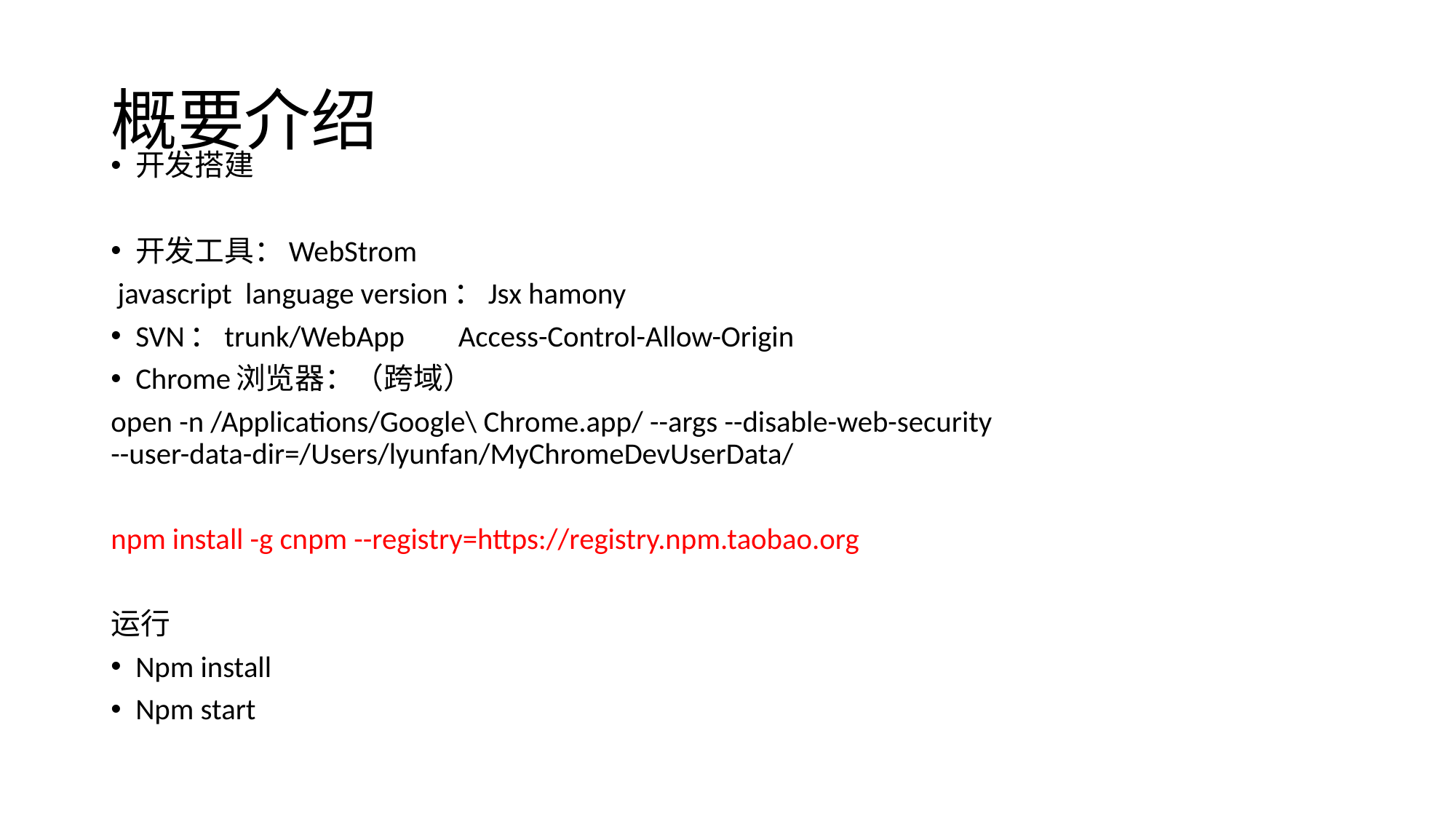

# 概要介绍
开发搭建

开发工具：WebStrom
 javascript  language version：Jsx hamony
SVN：trunk/WebApp        Access-Control-Allow-Origin
Chrome浏览器：（跨域）
open -n /Applications/Google\ Chrome.app/ --args --disable-web-security  --user-data-dir=/Users/lyunfan/MyChromeDevUserData/

npm install -g cnpm --registry=https://registry.npm.taobao.org

运行
Npm install
Npm start